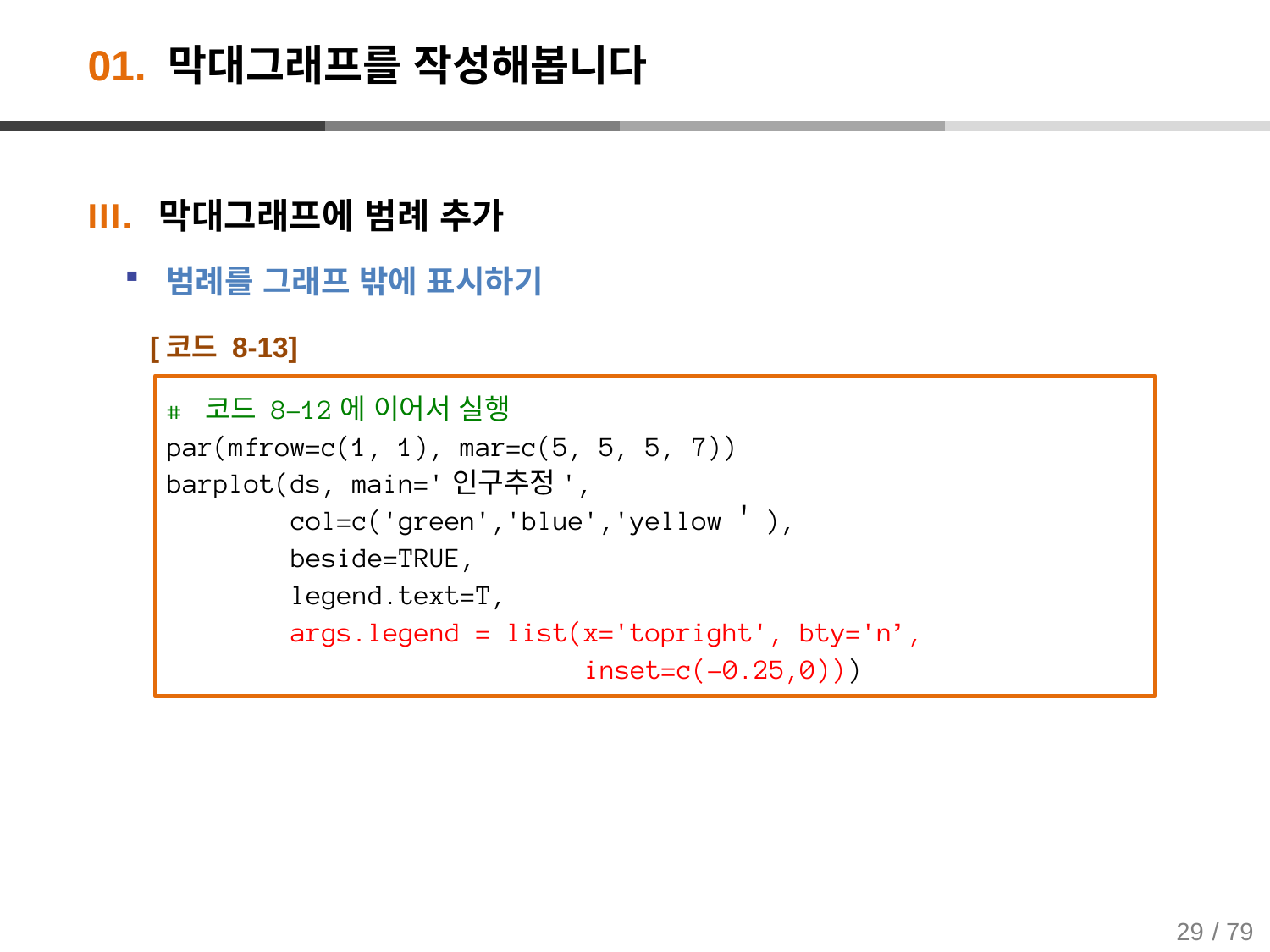

# 01. 막대그래프를 작성해봅니다
막대그래프에 범례 추가
 범례를 그래프 밖에 표시하기
[코드 8-13]

# 코드 8-12에 이어서 실행
par(mfrow=c(1, 1), mar=c(5, 5, 5, 7))
barplot(ds, main='인구추정',
        col=c('green','blue','yellow＇),
        beside=TRUE,
        legend.text=T,
        args.legend = list(x='topright', bty='n’,
                           inset=c(-0.25,0)))